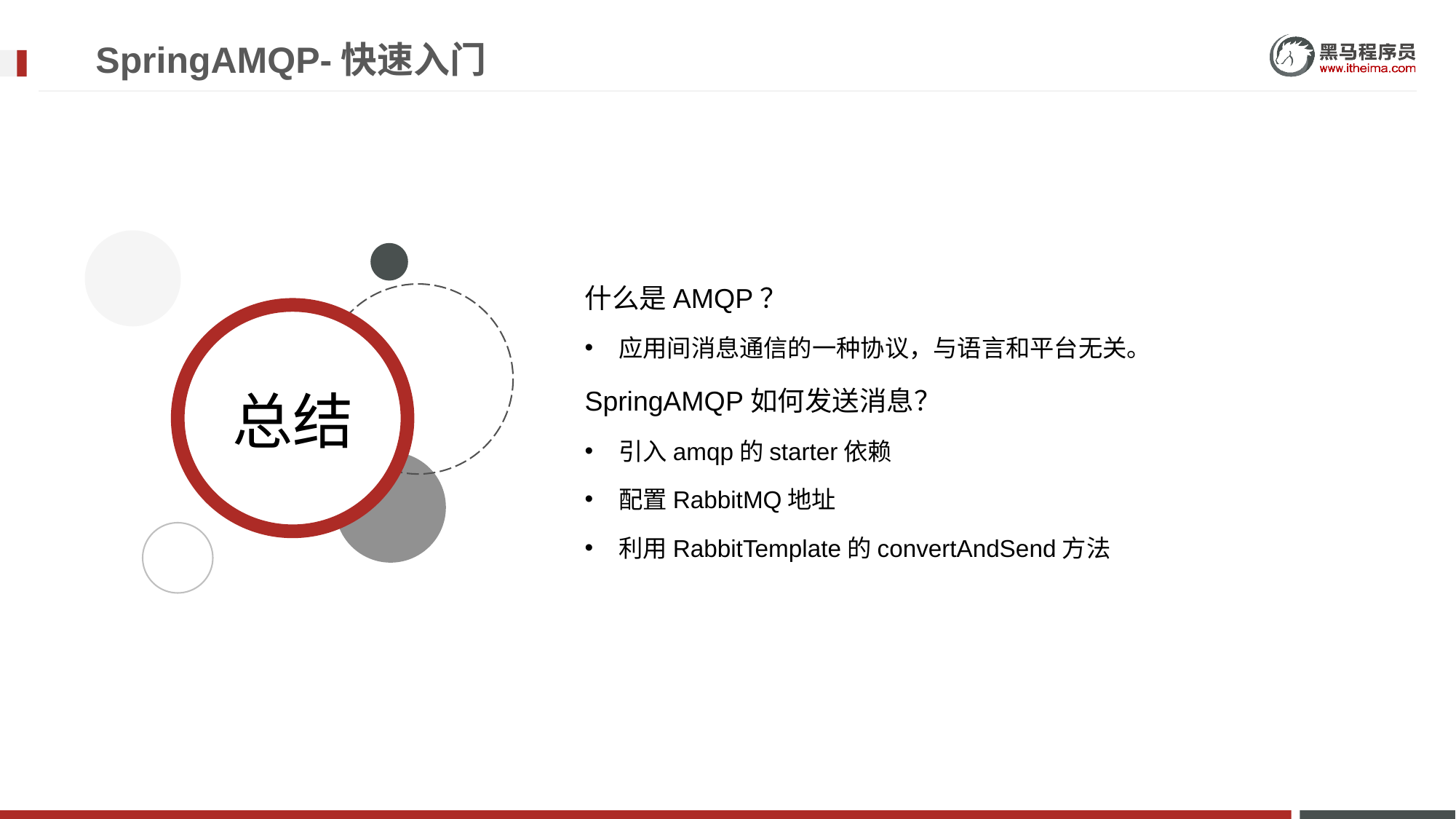

# SpringAMQP-快速入门
什么是AMQP？
应用间消息通信的一种协议，与语言和平台无关。
SpringAMQP如何发送消息？
引入amqp的starter依赖
配置RabbitMQ地址
利用RabbitTemplate的convertAndSend方法